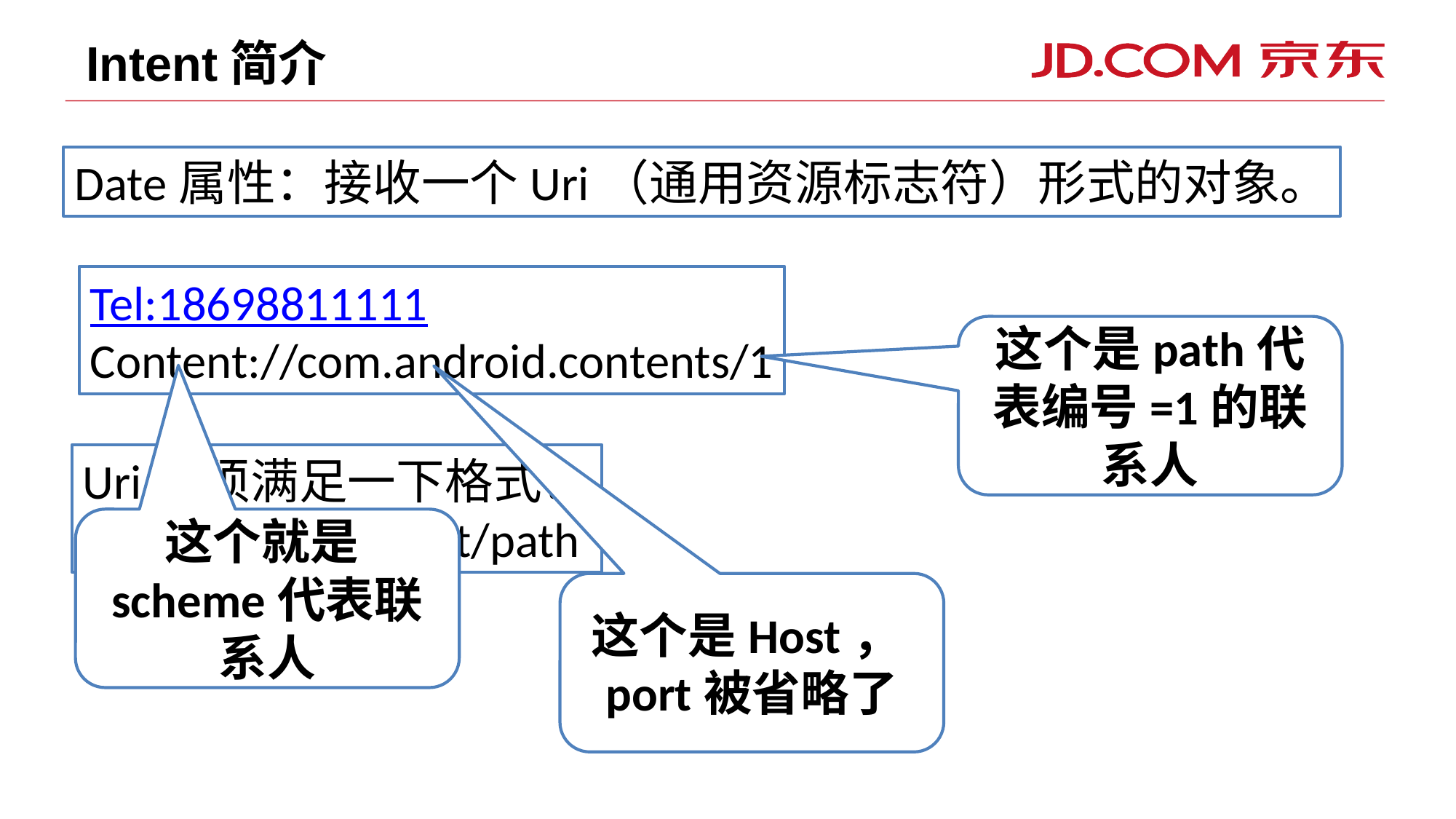

Intent简介
Date属性：接收一个Uri（通用资源标志符）形式的对象。
Tel:18698811111
Content://com.android.contents/1
这个是path代表编号=1的联系人
Uri必须满足一下格式：
Scheme://host:port/path
这个就是scheme代表联系人
这个是Host，port被省略了